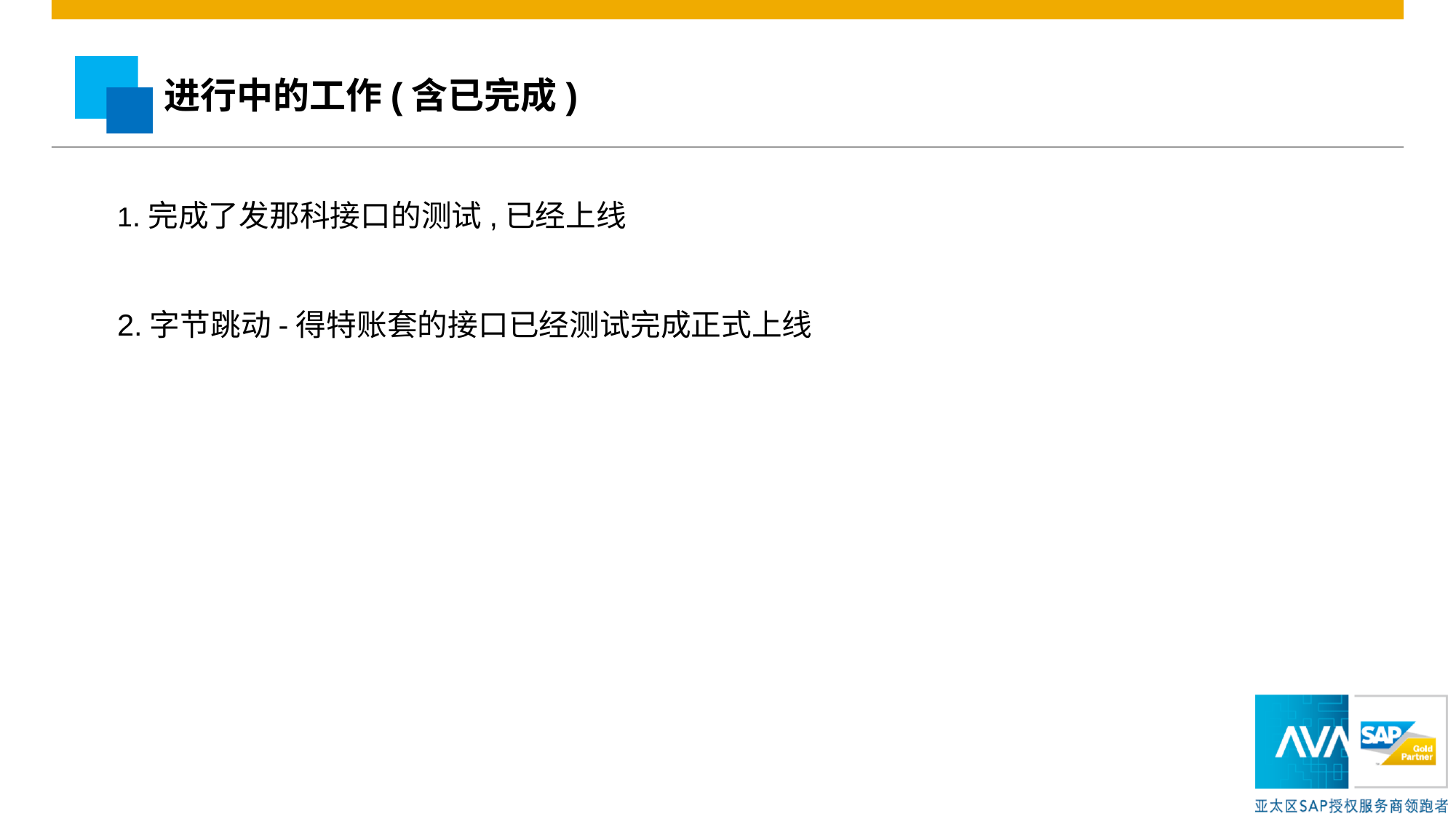

进行中的工作(含已完成)
1.完成了发那科接口的测试,已经上线

2.字节跳动-得特账套的接口已经测试完成正式上线